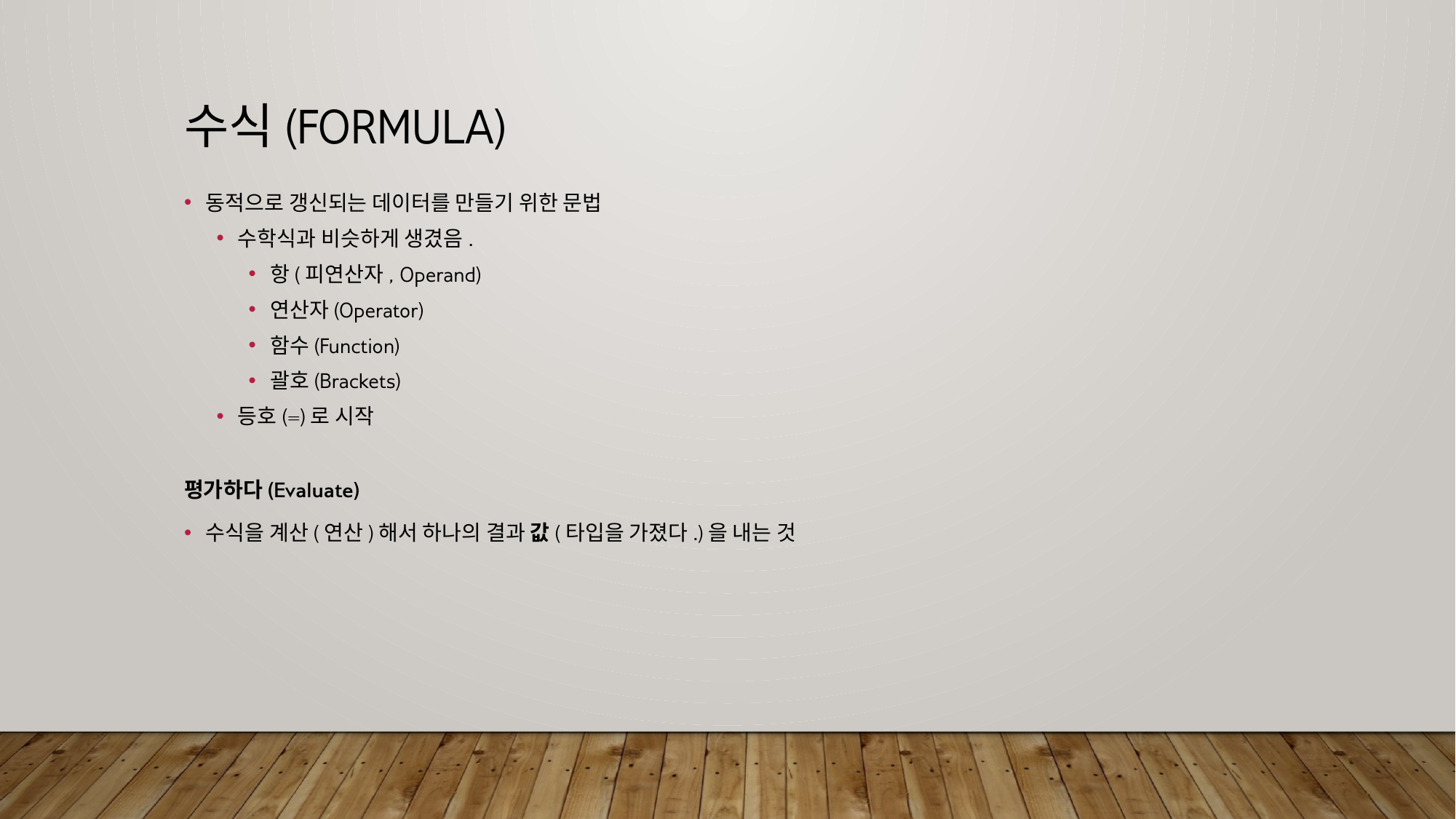

# 수식(Formula)
동적으로 갱신되는 데이터를 만들기 위한 문법
수학식과 비슷하게 생겼음.
항(피연산자, Operand)
연산자(Operator)
함수(Function)
괄호(Brackets)
등호(=)로 시작
평가하다(Evaluate)
수식을 계산(연산)해서 하나의 결과 값(타입을 가졌다.)을 내는 것